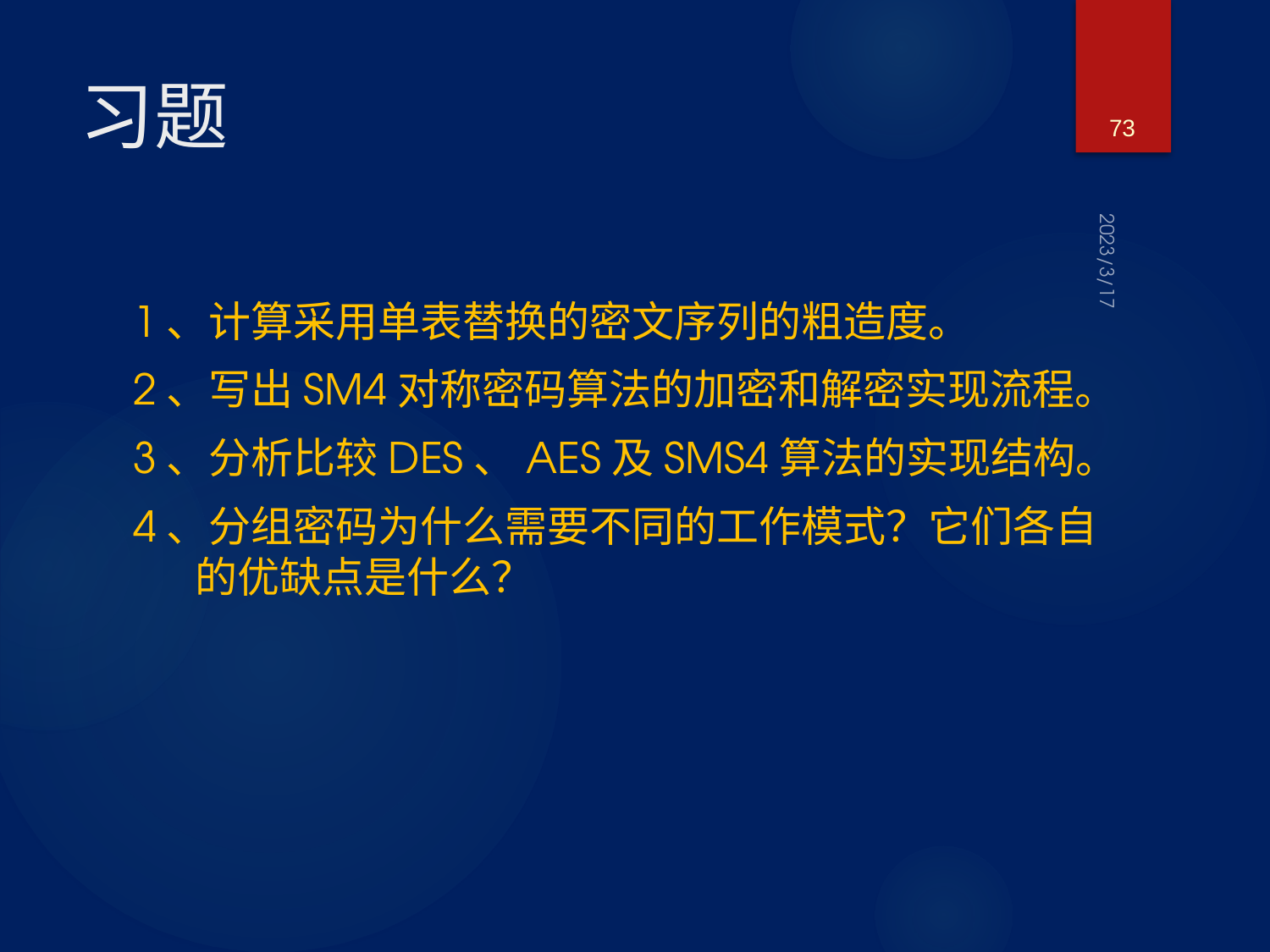

73
# 习题
2023/3/17
1、计算采用单表替换的密文序列的粗造度。
2、写出SM4对称密码算法的加密和解密实现流程。
3、分析比较DES、AES及SMS4算法的实现结构。
4、分组密码为什么需要不同的工作模式？它们各自的优缺点是什么？